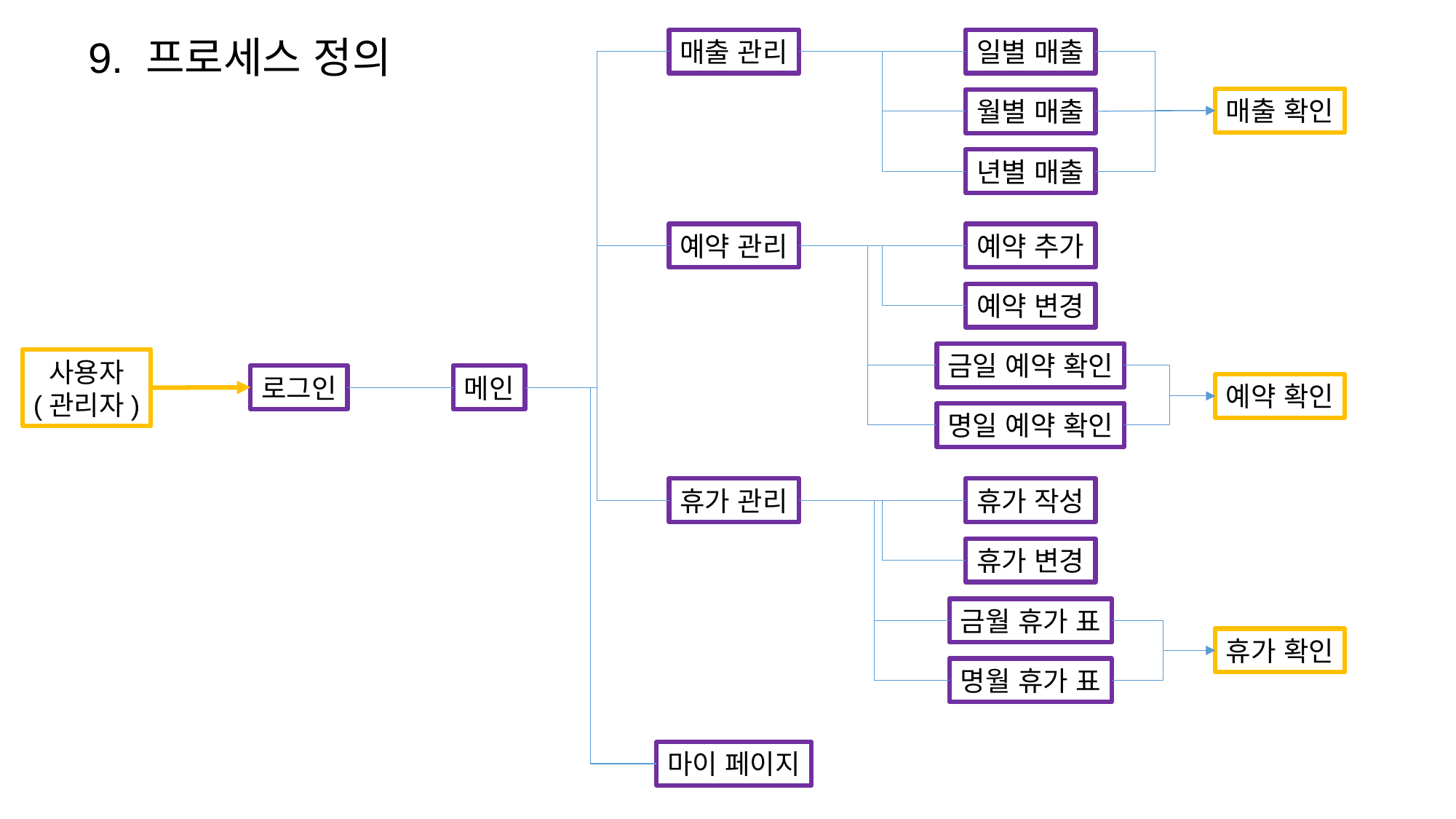

매출 관리
일별 매출
9. 프로세스 정의
매출 확인
월별 매출
년별 매출
예약 관리
예약 추가
예약 변경
금일 예약 확인
사용자
(관리자)
로그인
메인
예약 확인
명일 예약 확인
휴가 관리
휴가 작성
휴가 변경
금월 휴가 표
휴가 확인
명월 휴가 표
마이 페이지